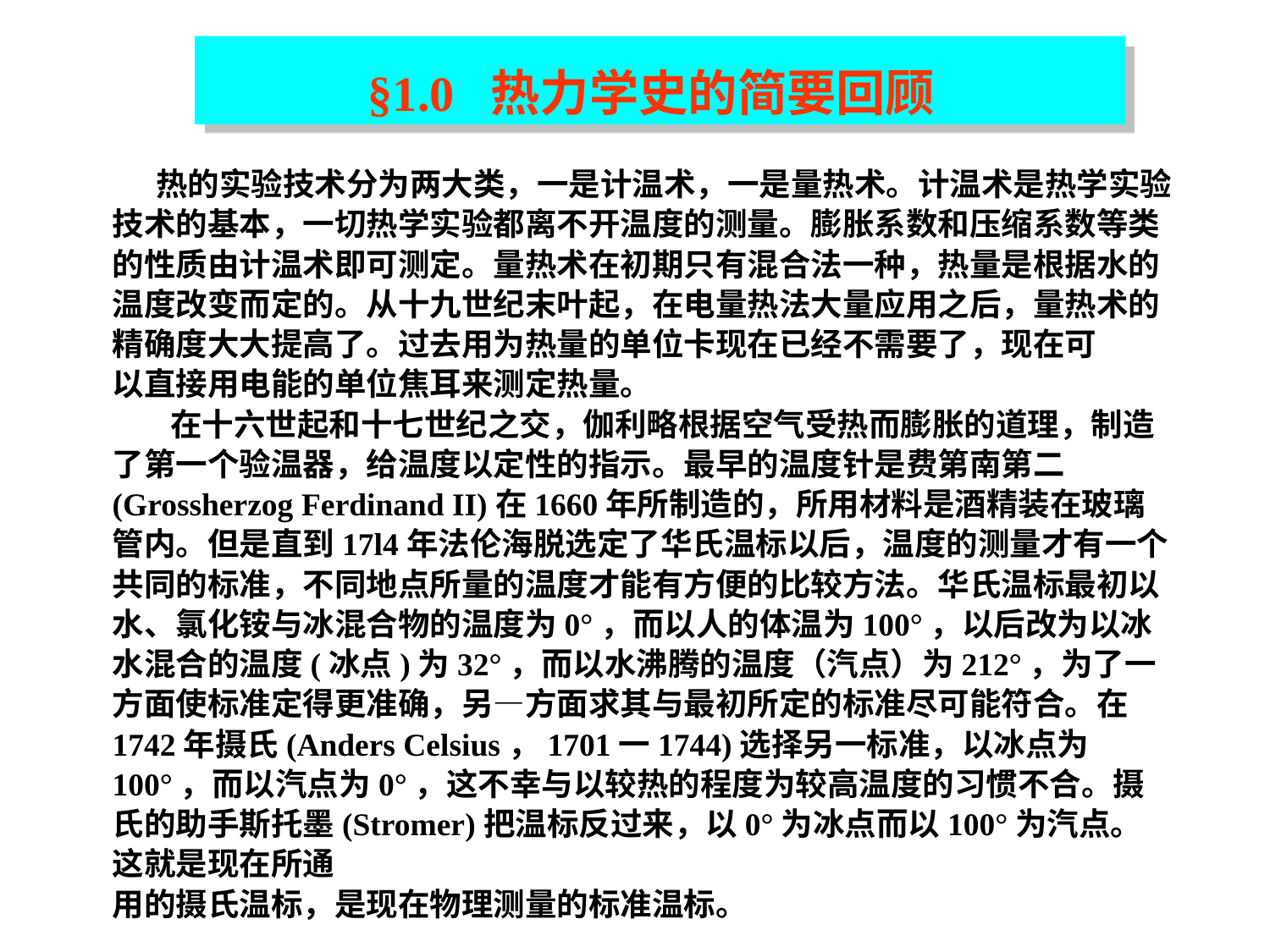

§1.0  热力学史的简要回顾
     热的实验技术分为两大类，一是计温术，一是量热术。计温术是热学实验技术的基本，一切热学实验都离不开温度的测量。膨胀系数和压缩系数等类的性质由计温术即可测定。量热术在初期只有混合法一种，热量是根据水的温度改变而定的。从十九世纪末叶起，在电量热法大量应用之后，量热术的精确度大大提高了。过去用为热量的单位卡现在已经不需要了，现在可
以直接用电能的单位焦耳来测定热量。
       在十六世起和十七世纪之交，伽利略根据空气受热而膨胀的道理，制造了第一个验温器，给温度以定性的指示。最早的温度针是费第南第二(Grossherzog Ferdinand II)在1660年所制造的，所用材料是酒精装在玻璃管内。但是直到17l4年法伦海脱选定了华氏温标以后，温度的测量才有一个共同的标准，不同地点所量的温度才能有方便的比较方法。华氏温标最初以水、氯化铵与冰混合物的温度为0°，而以人的体温为100°，以后改为以冰水混合的温度(冰点)为32°，而以水沸腾的温度（汽点）为212°，为了一方面使标准定得更准确，另—方面求其与最初所定的标准尽可能符合。在1742年摄氏(Anders Celsius，1701一1744)选择另一标准，以冰点为100°，而以汽点为0°，这不幸与以较热的程度为较高温度的习惯不合。摄氏的助手斯托墨(Stromer)把温标反过来，以0°为冰点而以100°为汽点。这就是现在所通
用的摄氏温标，是现在物理测量的标准温标。